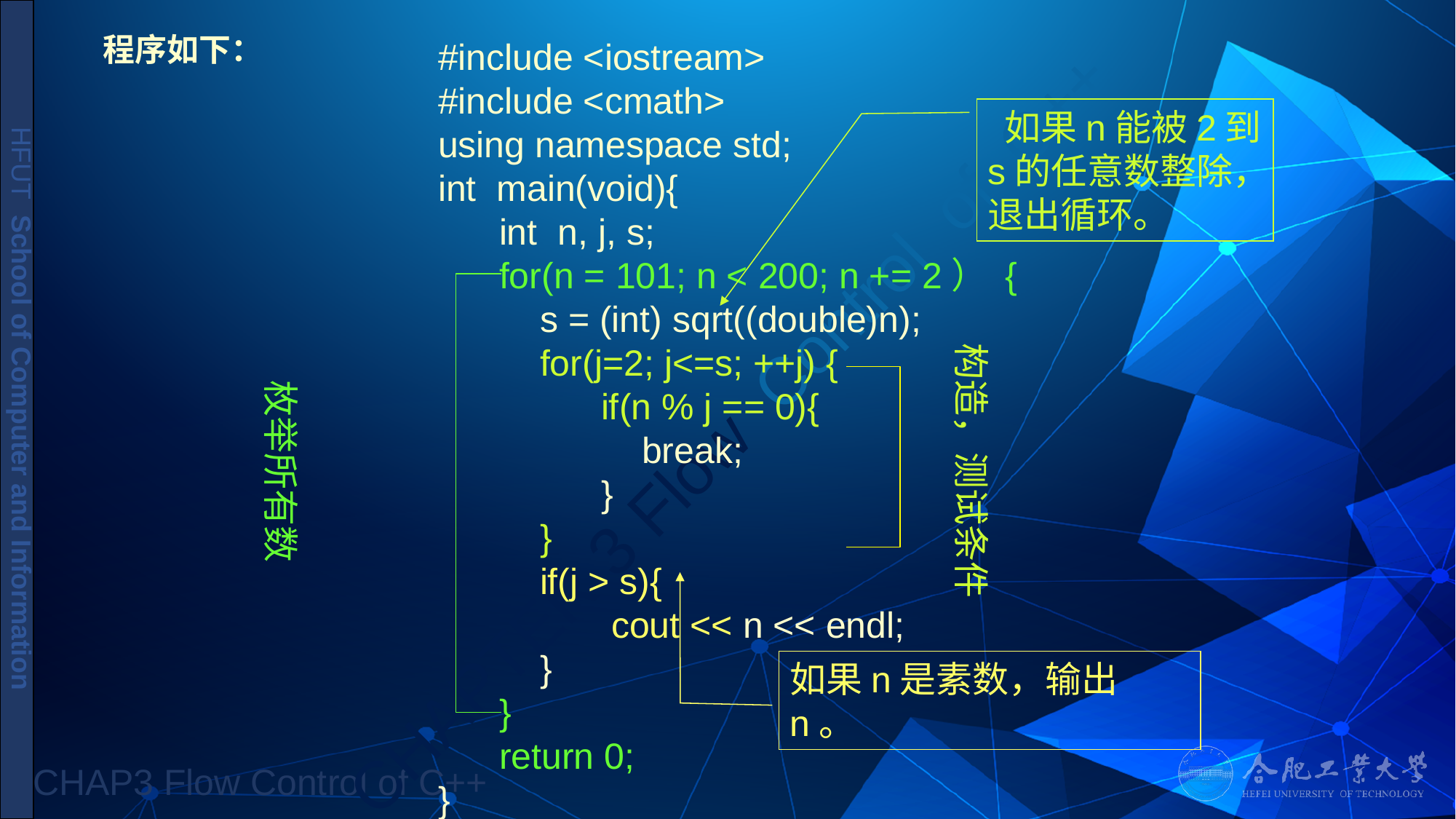

# 程序如下：
#include <iostream>
#include <cmath>
using namespace std;
int  main(void){
      int  n, j, s;
      for(n = 101; n < 200; n += 2） {
          s = (int) sqrt((double)n);
          for(j=2; j<=s; ++j) {
                if(n % j == 0){
                    break;
                }
          }
          if(j > s){
                 cout << n << endl;
          }
      }
      return 0;
}
 如果n能被2到s的任意数整除，退出循环。

构造，测试条件

枚举所有数
如果n是素数，输出n。